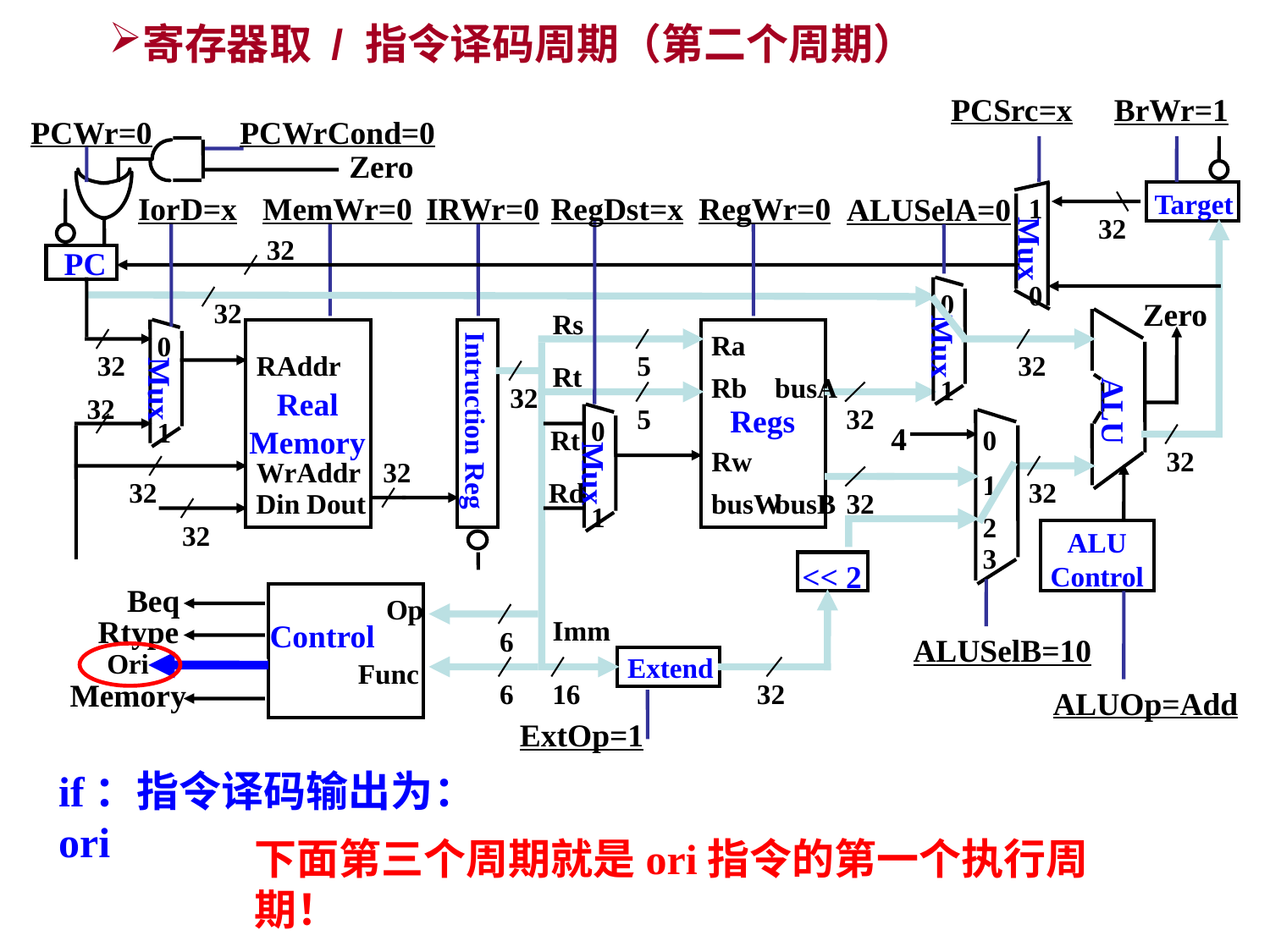

寄存器取 / 指令译码周期（第二个周期）
PCSrc=x
BrWr=1
PCWr=0
PCWrCond=0

Zero

Target

IorD=x
MemWr=0
IRWr=0
RegDst=x
RegWr=0
ALUSelA=0
1

32

Mux

32
PC

0

0

Mux
1

Zero
32

Rs

ALU

0

Mux
1

Ra

32
RAddr
5
32

Rt

Rb
busA

32
Real
Memory

32

Regs
5
32
Intruction Reg

0

Mux
1

4

Rt
0

Rw
32
WrAddr
32

1

32
Rd
32

Din
Dout
busW
busB
32

2

32

ALU
Control

3
<< 2

Control
Beq

Op

Rtype
Imm

6
ALUSelB=10

Ori

if：指令译码输出为：ori
Extend

Func

Memory
6
16
32
ALUOp=Add

ExtOp=1
下面第三个周期就是ori指令的第一个执行周期！